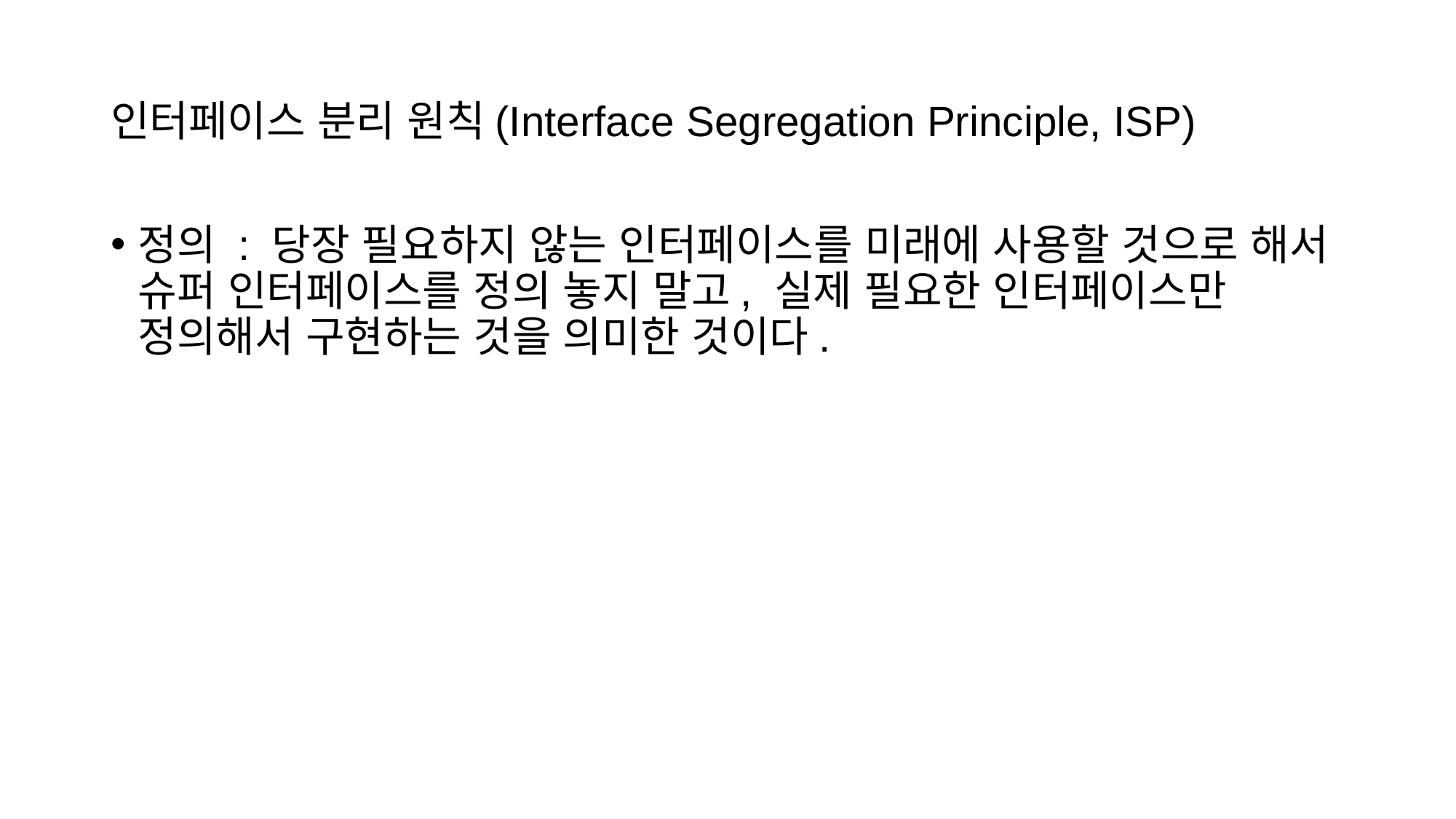

# 인터페이스 분리 원칙(Interface Segregation Principle, ISP)
정의 : 당장 필요하지 않는 인터페이스를 미래에 사용할 것으로 해서 슈퍼 인터페이스를 정의 놓지 말고, 실제 필요한 인터페이스만 정의해서 구현하는 것을 의미한 것이다.